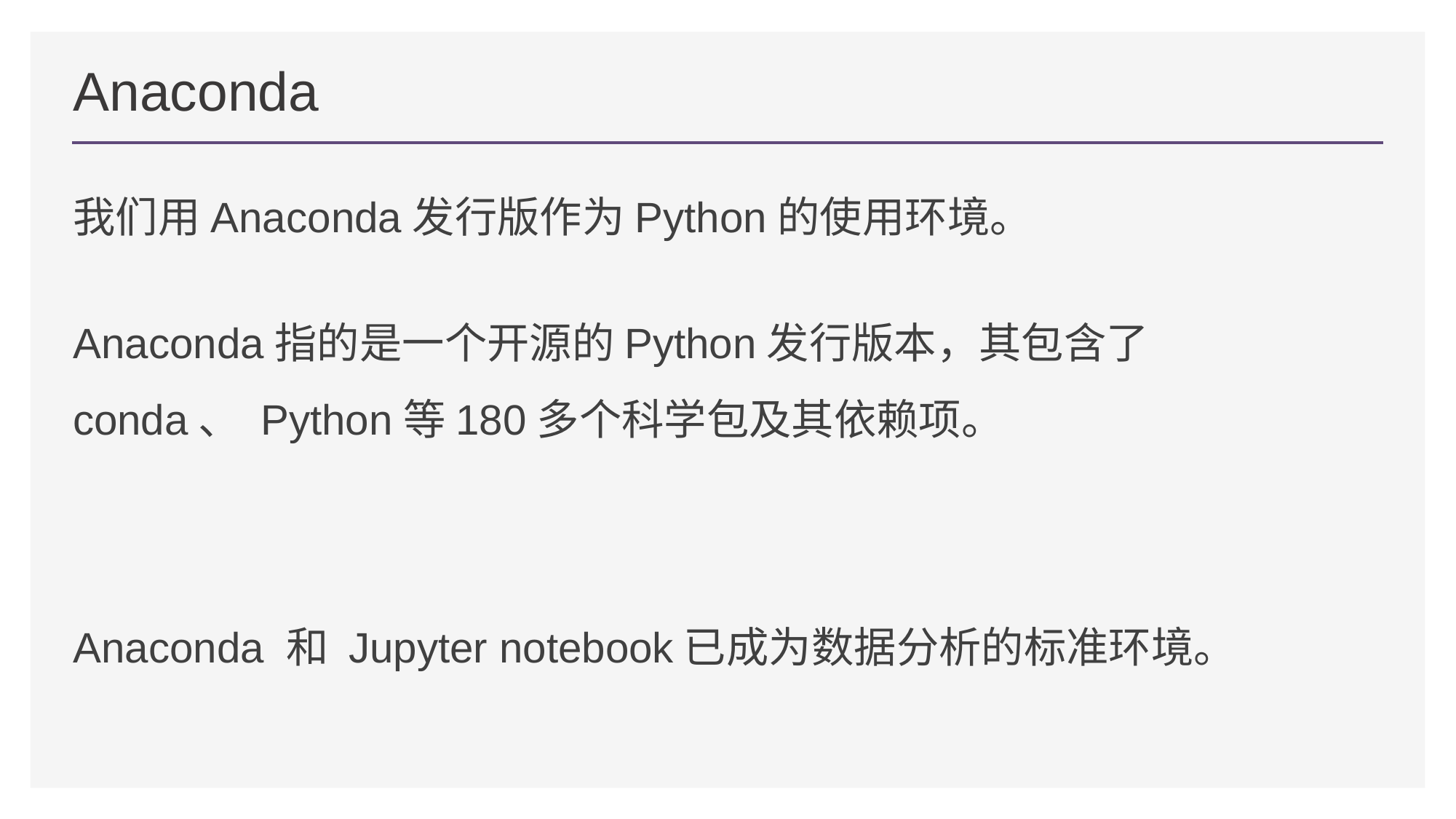

# Anaconda
我们用Anaconda发行版作为Python的使用环境。

Anaconda指的是一个开源的Python发行版本，其包含了conda、 Python等180多个科学包及其依赖项。
Anaconda 和 Jupyter notebook已成为数据分析的标准环境。